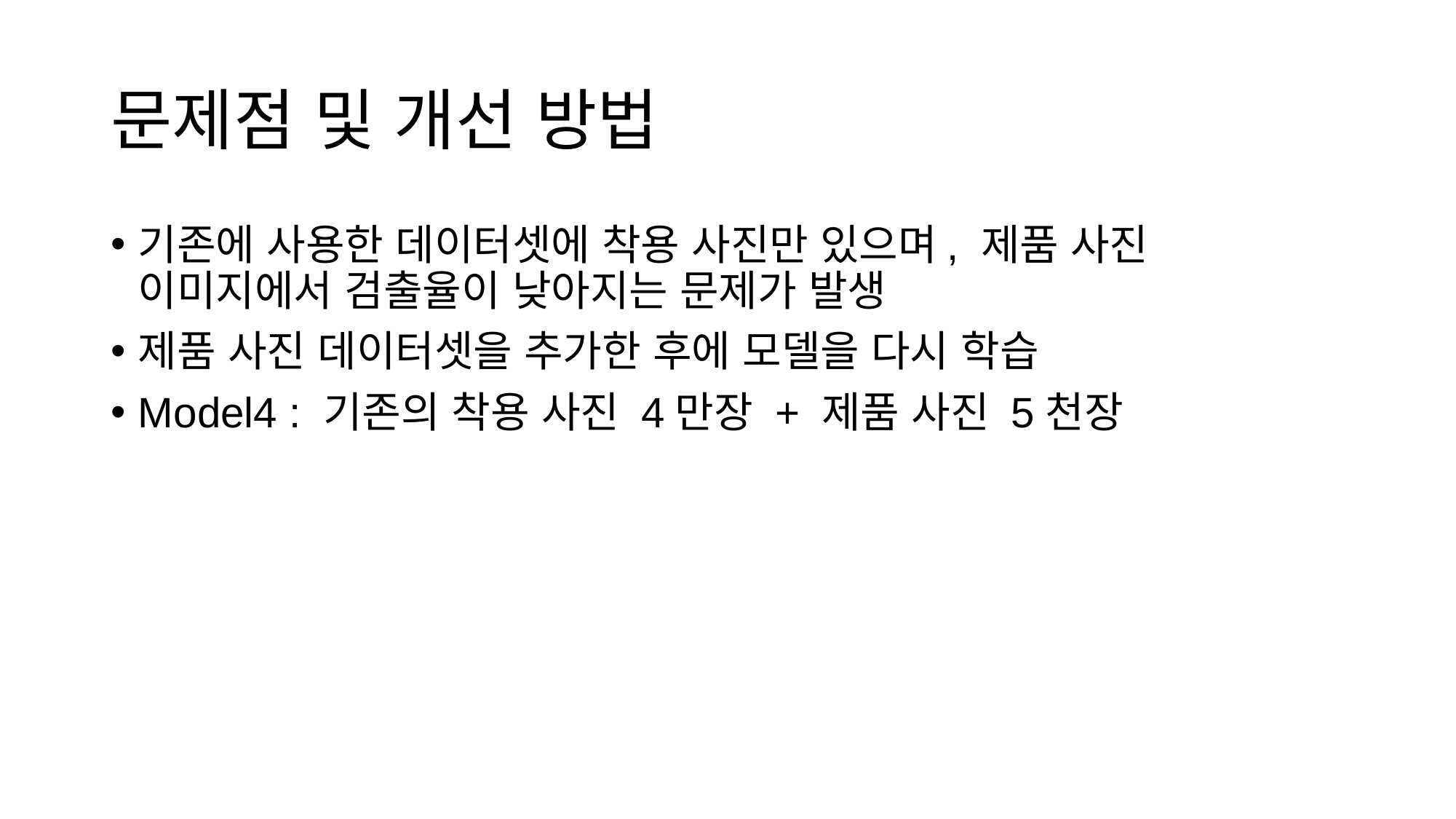

# 문제점 및 개선 방법
기존에 사용한 데이터셋에 착용 사진만 있으며, 제품 사진 이미지에서 검출율이 낮아지는 문제가 발생
제품 사진 데이터셋을 추가한 후에 모델을 다시 학습
Model4 : 기존의 착용 사진 4만장 + 제품 사진 5천장